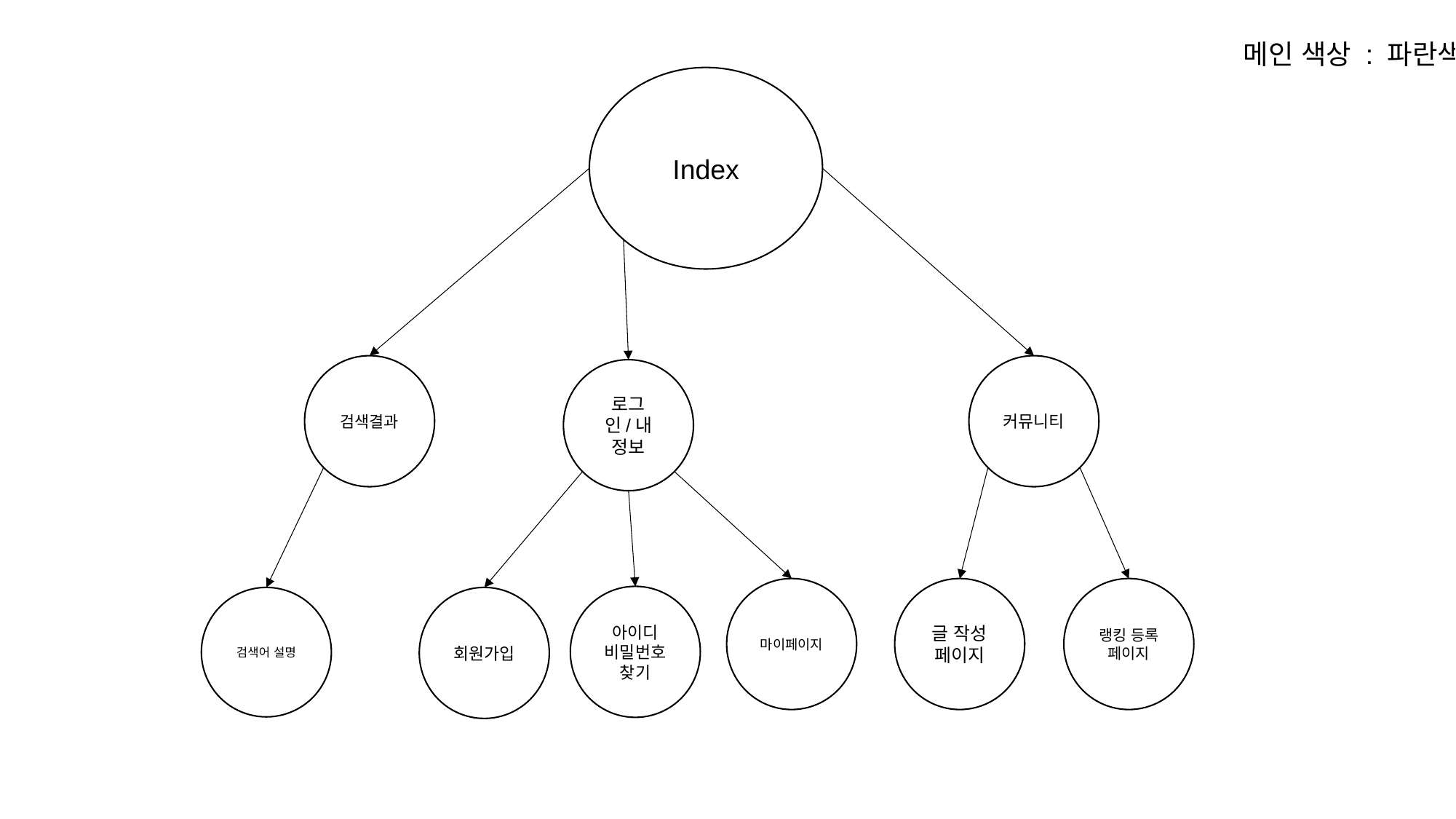

메인 색상 : 파란색 계열
Index
검색결과
커뮤니티
로그인/내 정보
마이페이지
글 작성 페이지
랭킹 등록 페이지
아이디 비밀번호 찾기
검색어 설명
회원가입